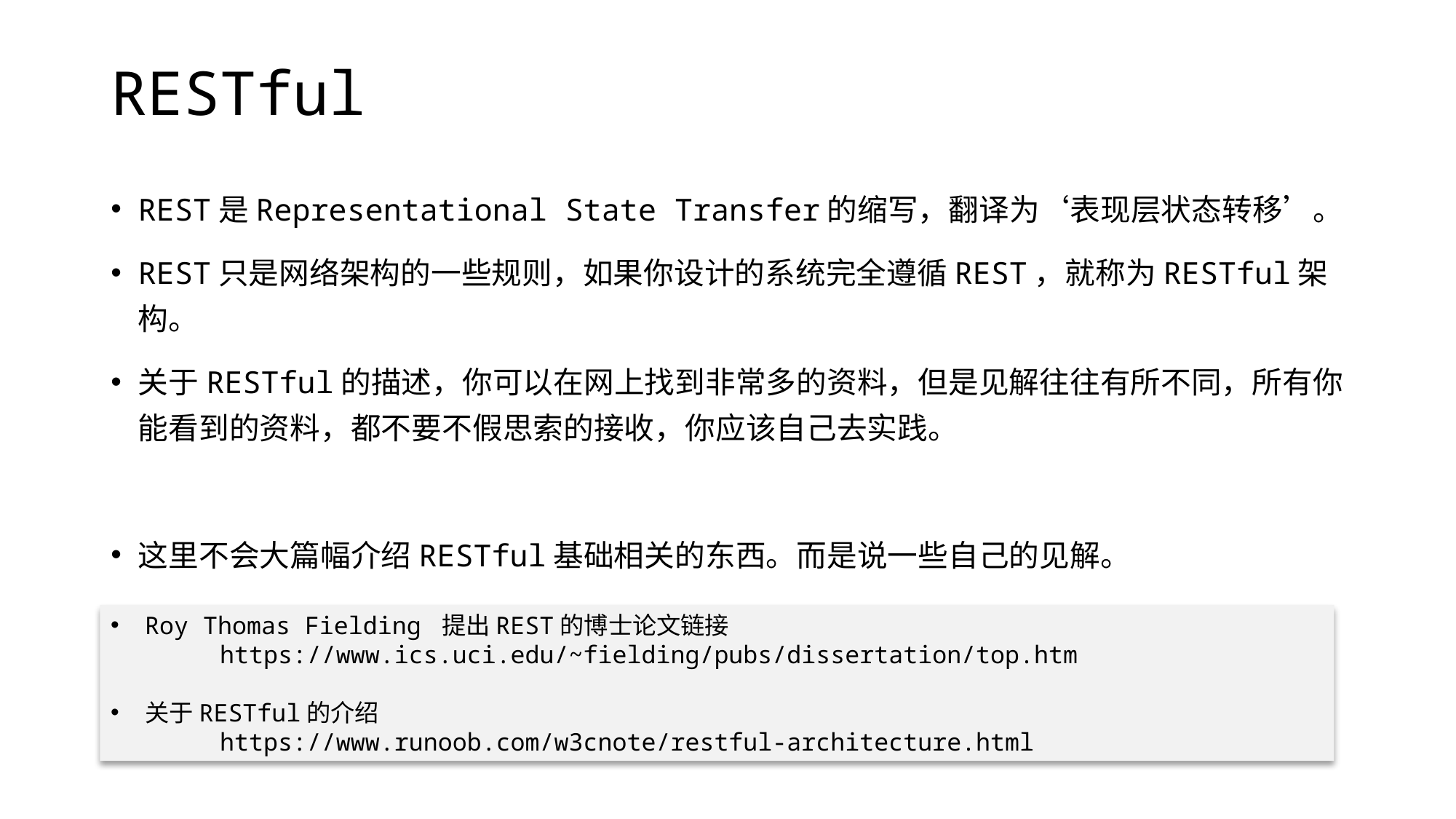

# RESTful
REST是Representational State Transfer的缩写，翻译为‘表现层状态转移’。
REST只是网络架构的一些规则，如果你设计的系统完全遵循REST，就称为RESTful架构。
关于RESTful的描述，你可以在网上找到非常多的资料，但是见解往往有所不同，所有你能看到的资料，都不要不假思索的接收，你应该自己去实践。

这里不会大篇幅介绍RESTful基础相关的东西。而是说一些自己的见解。
Roy Thomas Fielding 提出REST的博士论文链接
https://www.ics.uci.edu/~fielding/pubs/dissertation/top.htm

关于RESTful的介绍
https://www.runoob.com/w3cnote/restful-architecture.html